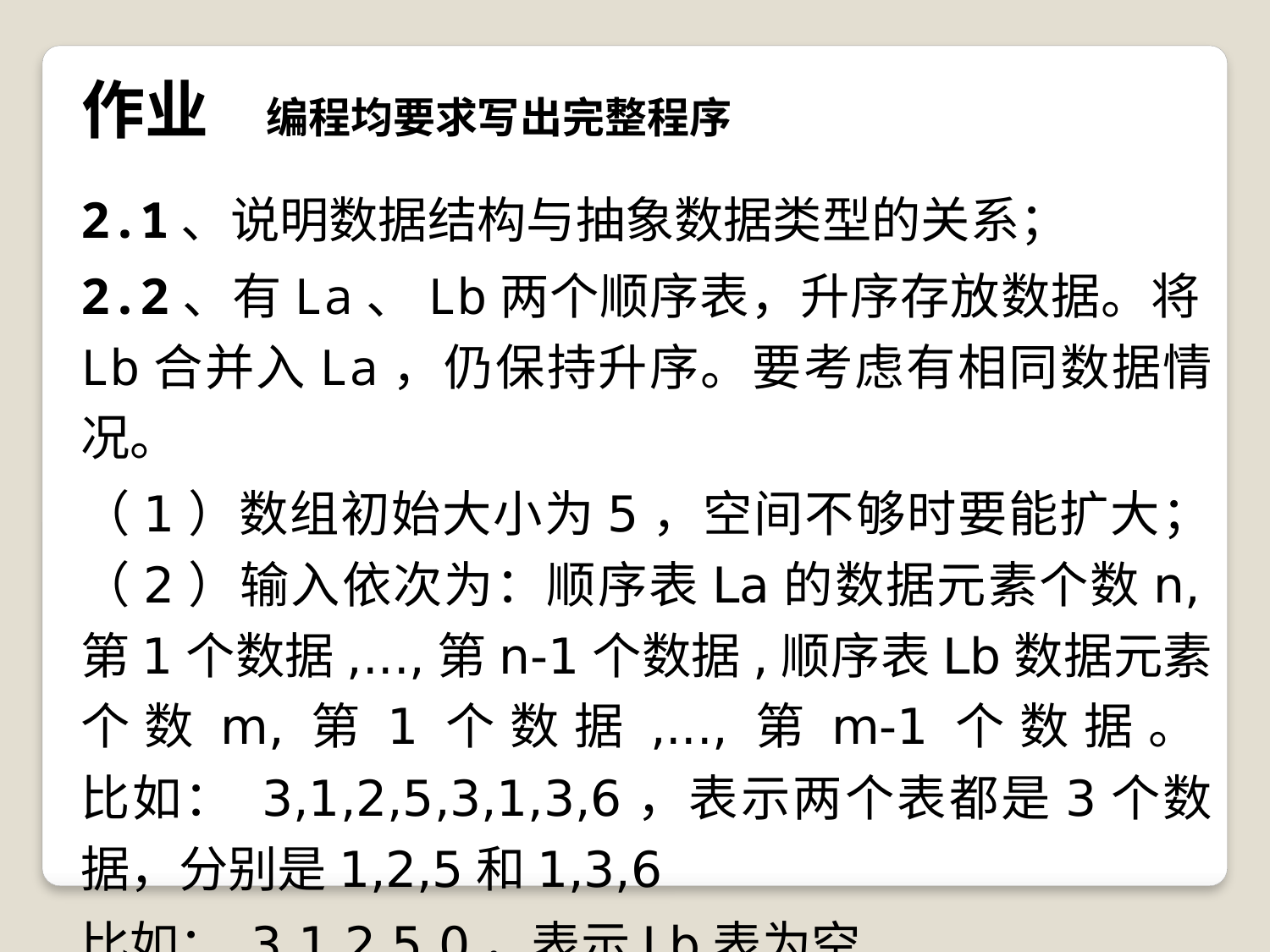

# 作业    编程均要求写出完整程序
2.1、说明数据结构与抽象数据类型的关系；
2.2、有La、Lb两个顺序表，升序存放数据。将Lb合并入La，仍保持升序。要考虑有相同数据情况。
（1）数组初始大小为5，空间不够时要能扩大；
（2）输入依次为：顺序表La的数据元素个数n,第1个数据,...,第n-1个数据,顺序表Lb数据元素个数m,第1个数据,...,第m-1个数据。
比如： 3,1,2,5,3,1,3,6，表示两个表都是3个数据，分别是1,2,5和1,3,6
比如： 3,1,2,5,0，表示Lb表为空